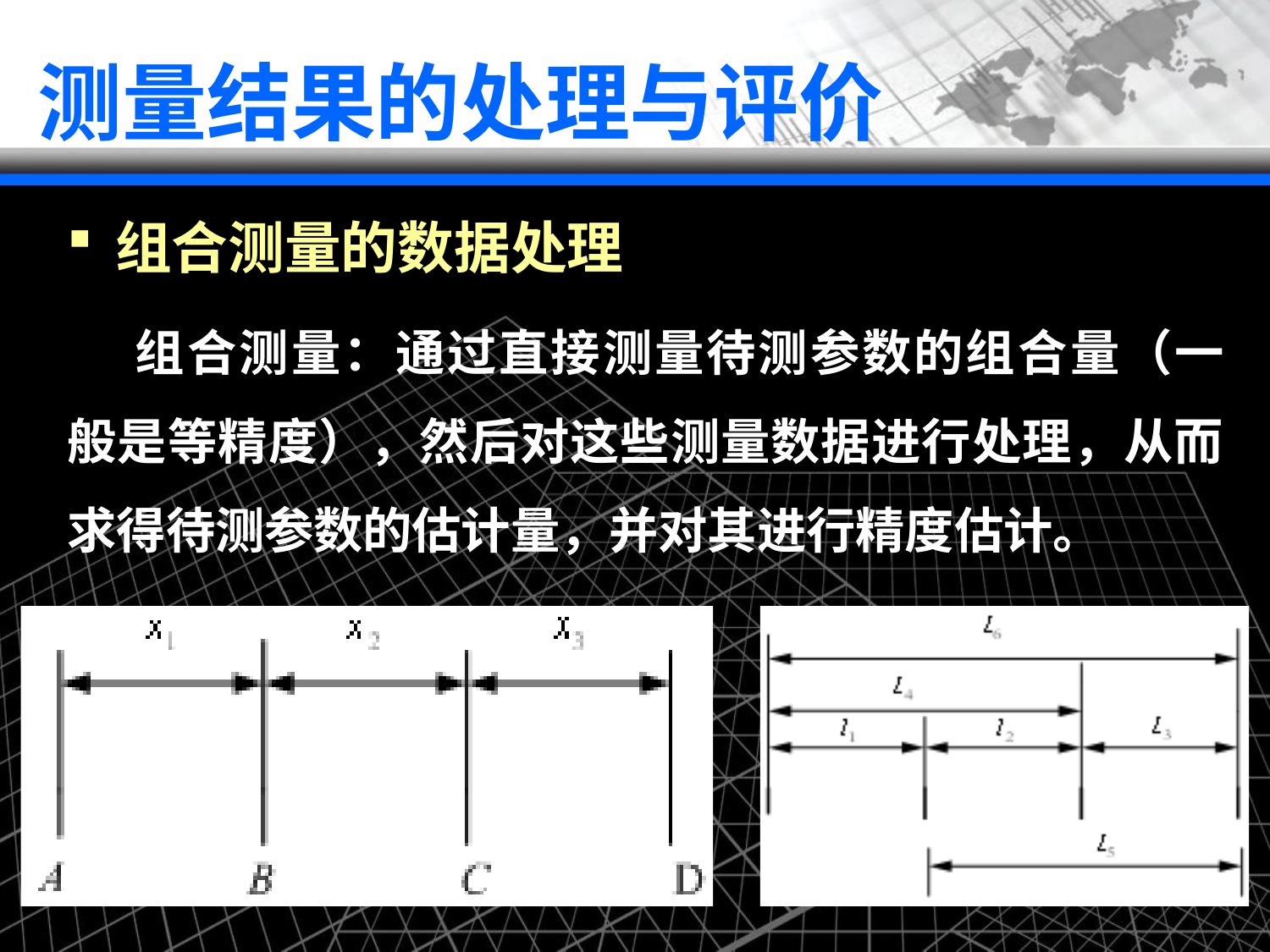

# 测量结果的处理与评价
组合测量的数据处理
组合测量：通过直接测量待测参数的组合量（一 般是等精度），然后对这些测量数据进行处理，从而 求得待测参数的估计量，并对其进行精度估计。